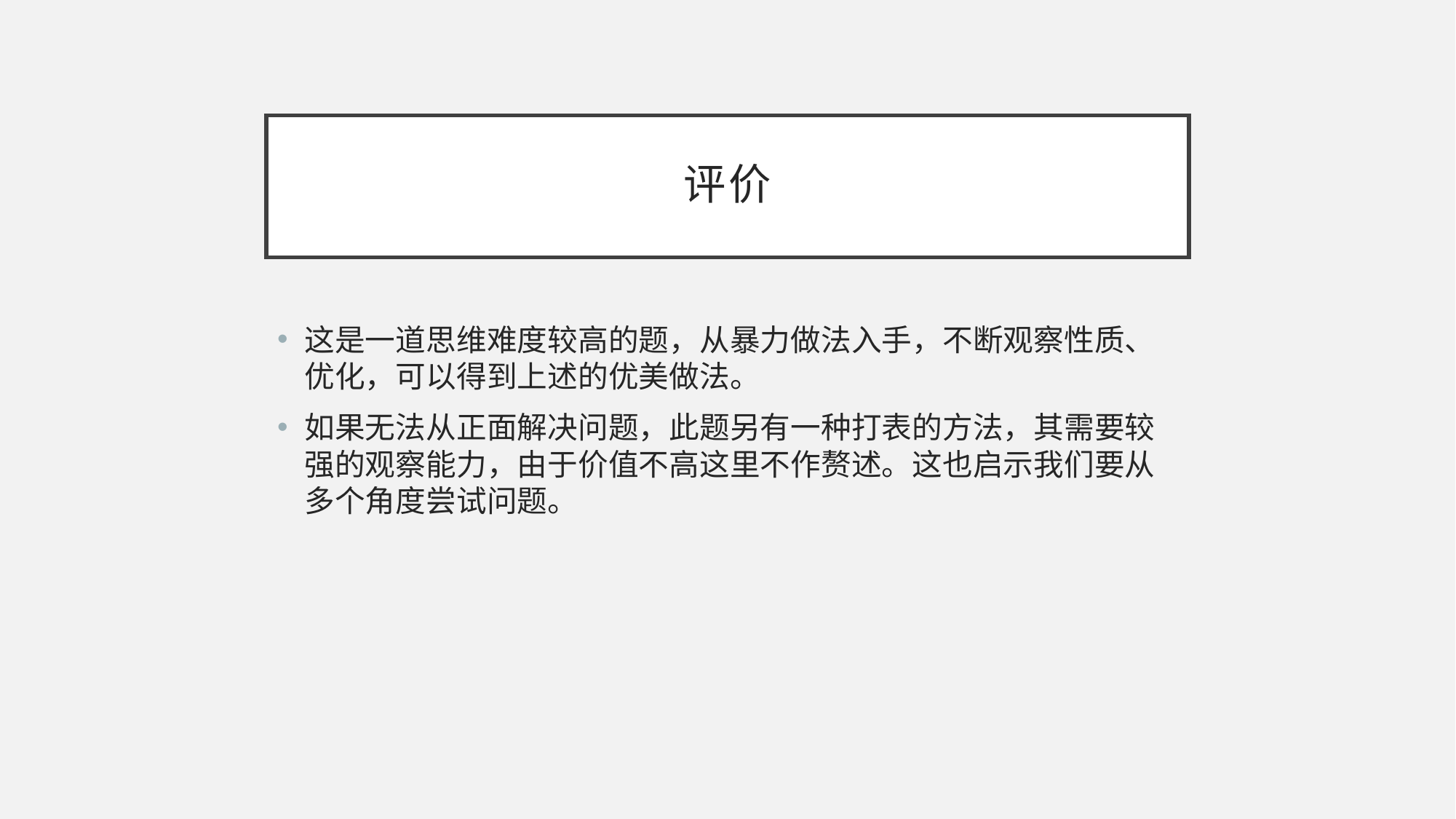

# 评价
这是一道思维难度较高的题，从暴力做法入手，不断观察性质、优化，可以得到上述的优美做法。
如果无法从正面解决问题，此题另有一种打表的方法，其需要较强的观察能力，由于价值不高这里不作赘述。这也启示我们要从多个角度尝试问题。